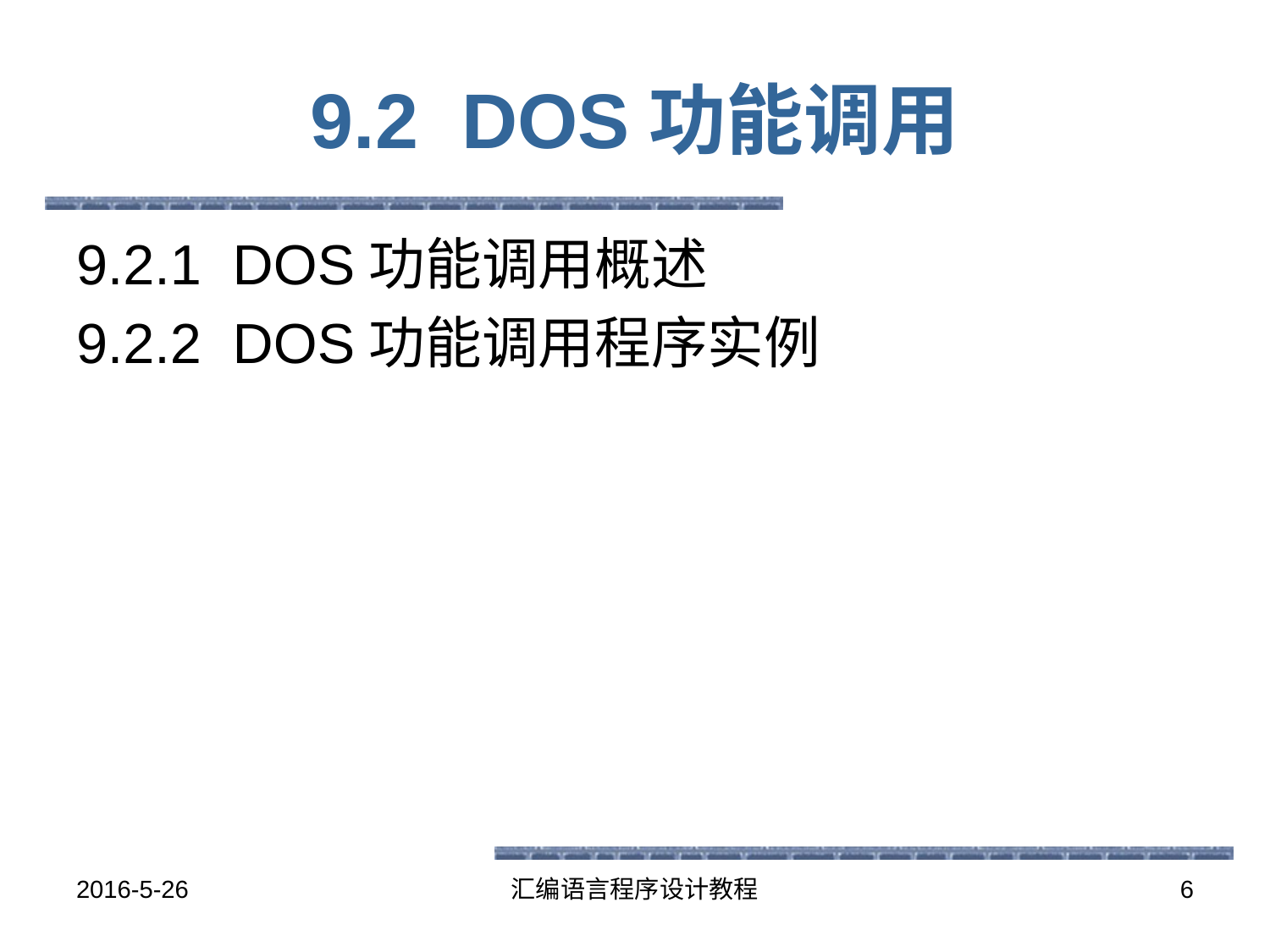

# 9.2  DOS功能调用
9.2.1  DOS功能调用概述
9.2.2  DOS功能调用程序实例
2016-5-26
汇编语言程序设计教程
6